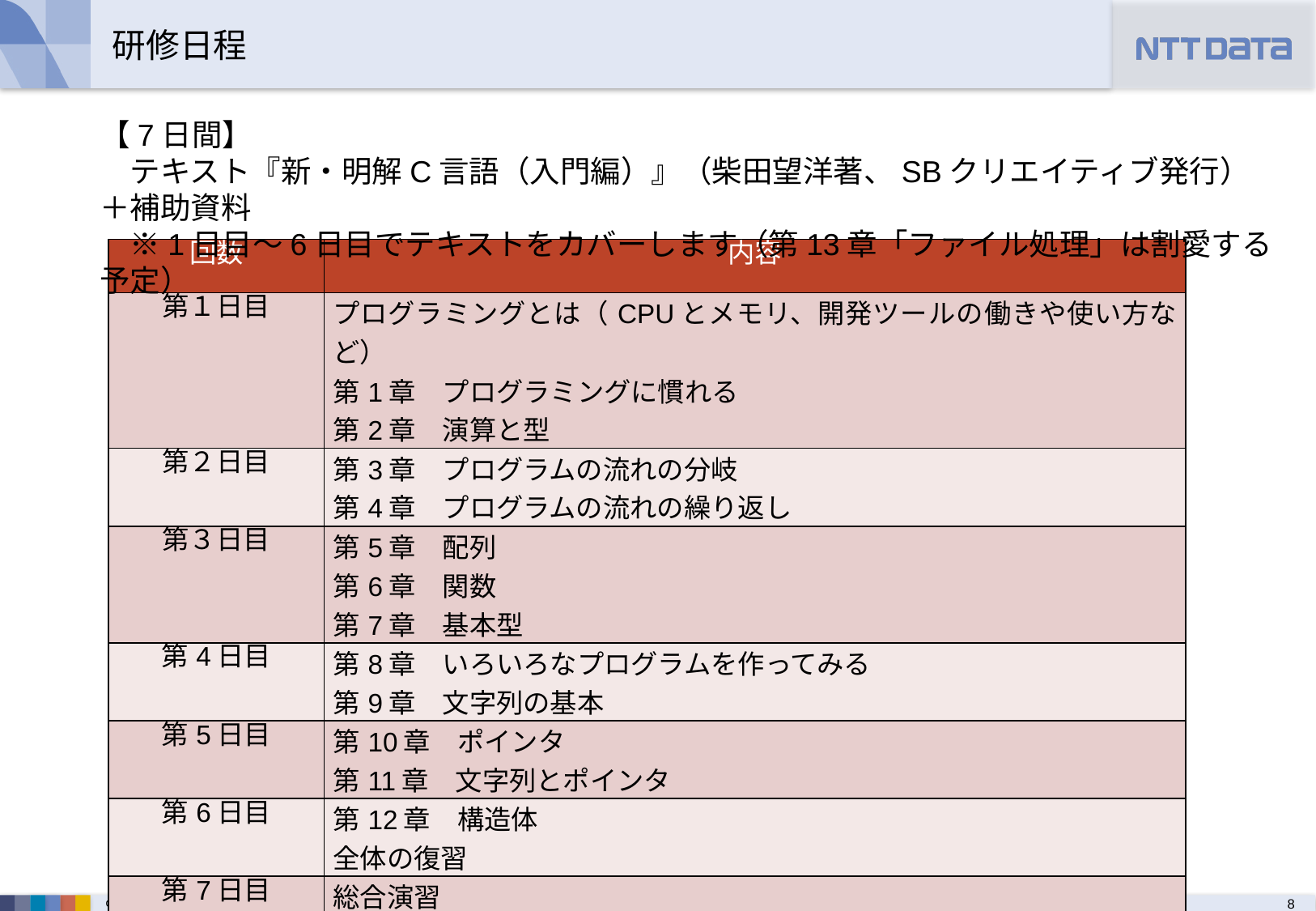

# 研修日程
【7日間】
　テキスト『新・明解C言語（入門編）』（柴田望洋著、SBクリエイティブ発行）＋補助資料
　※1日目～6日目でテキストをカバーします（第13章「ファイル処理」は割愛する予定）
| 回数 | 内容 |
| --- | --- |
| 第１日目 | プログラミングとは（CPUとメモリ、開発ツールの働きや使い方など） 第1章　プログラミングに慣れる 第2章　演算と型 |
| 第２日目 | 第3章　プログラムの流れの分岐 第4章　プログラムの流れの繰り返し |
| 第３日目 | 第5章　配列 第6章　関数 第7章　基本型 |
| 第4日目 | 第8章　いろいろなプログラムを作ってみる 第9章　文字列の基本 |
| 第5日目 | 第10章　ポインタ 第11章　文字列とポインタ |
| 第6日目 | 第12章　構造体 全体の復習 |
| 第7日目 | 総合演習 　（配列、関数、ポインタ、構造体などを使う総合演習をご用意致します） |